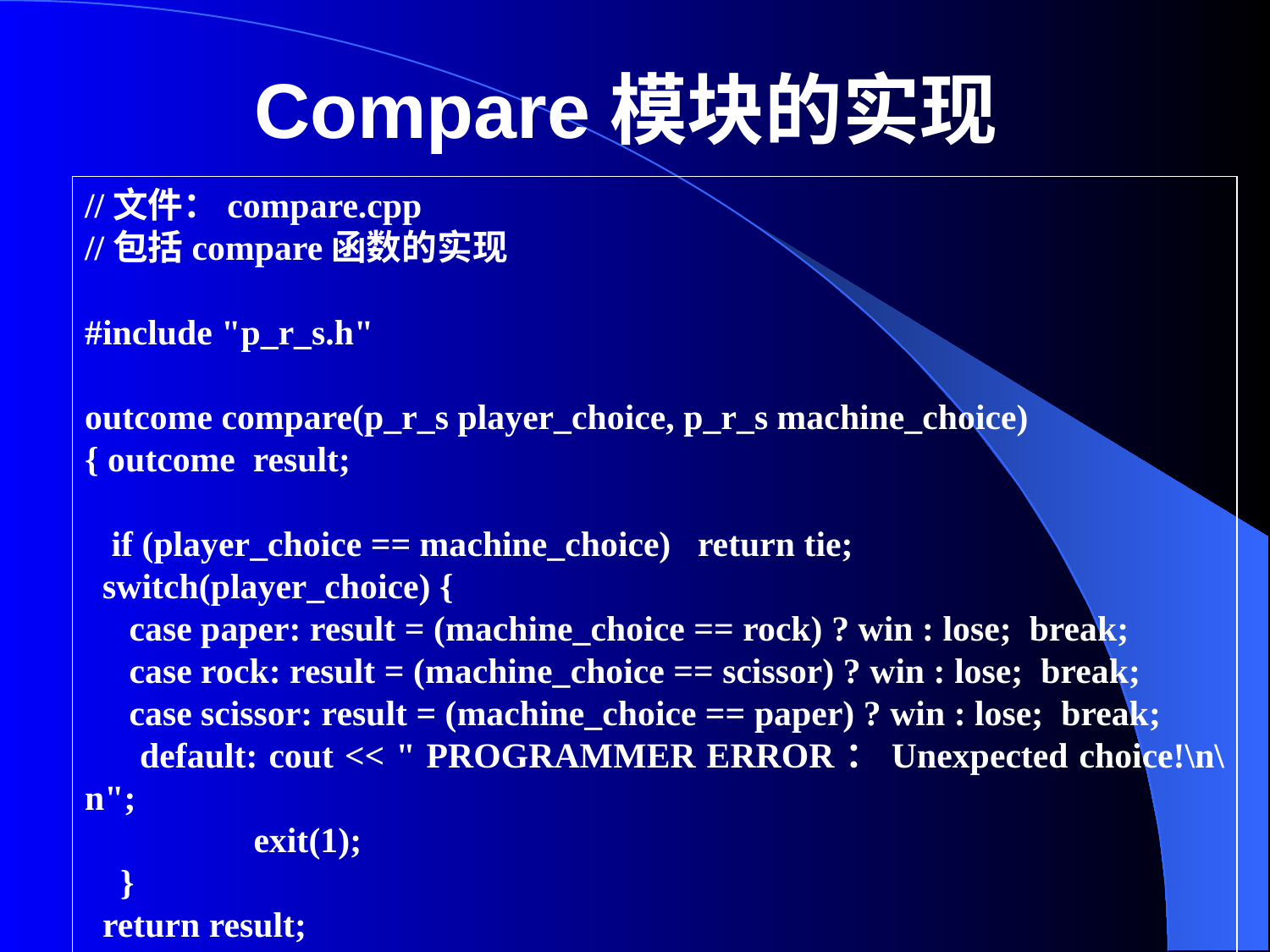

# Compare模块的实现
//文件：compare.cpp
//包括compare函数的实现

#include "p_r_s.h"

outcome compare(p_r_s player_choice, p_r_s machine_choice)
{ outcome  result;

   if (player_choice == machine_choice)   return tie;
  switch(player_choice) {
     case paper: result = (machine_choice == rock) ? win : lose;  break;
     case rock: result = (machine_choice == scissor) ? win : lose;  break;
     case scissor: result = (machine_choice == paper) ? win : lose;  break;
     default: cout << " PROGRAMMER ERROR：Unexpected choice!\n\n";
                   exit(1);
    }
  return result;
}